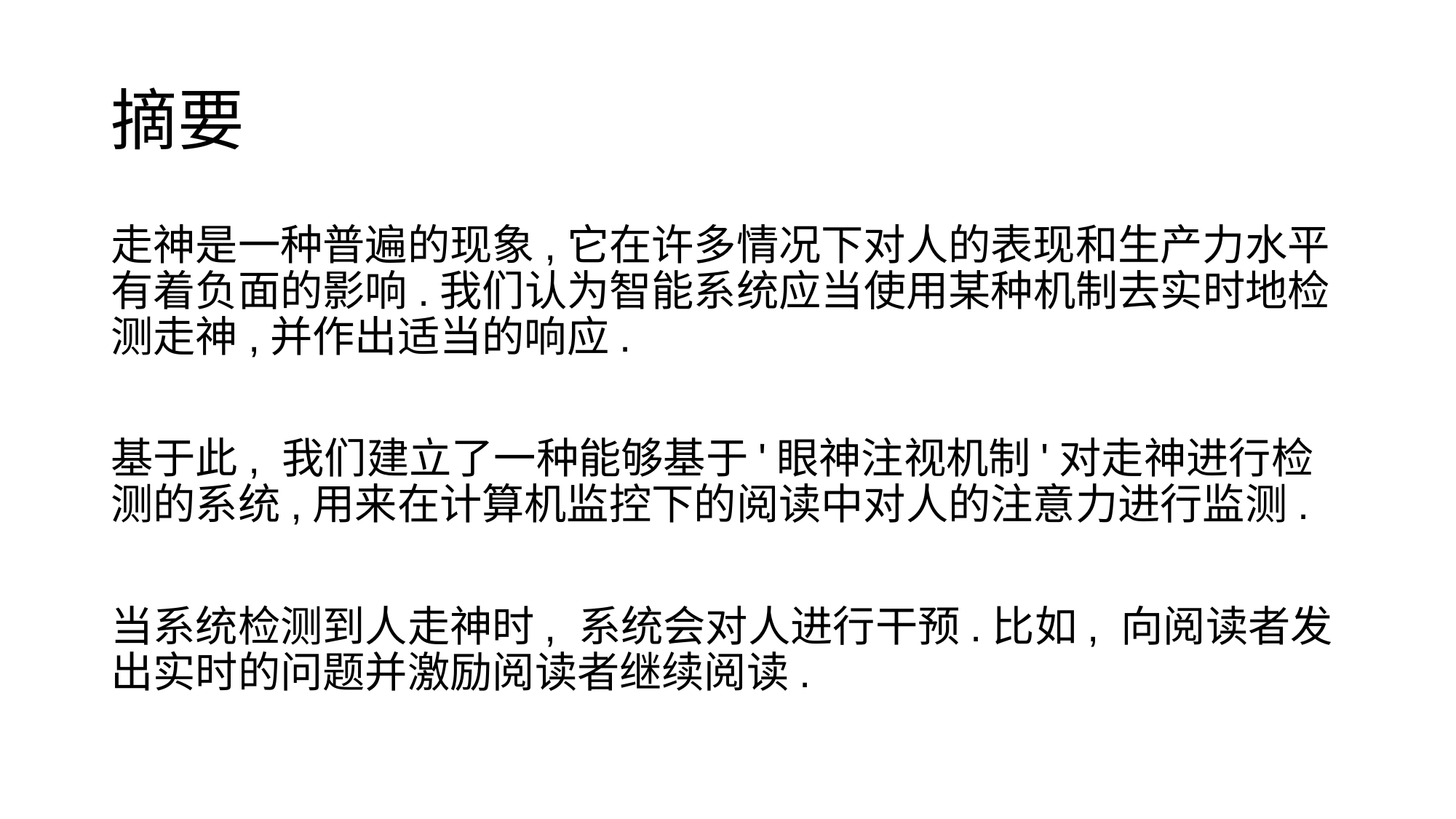

# 摘要
走神是一种普遍的现象,它在许多情况下对人的表现和生产力水平有着负面的影响.我们认为智能系统应当使用某种机制去实时地检测走神,并作出适当的响应.

基于此, 我们建立了一种能够基于'眼神注视机制'对走神进行检测的系统,用来在计算机监控下的阅读中对人的注意力进行监测.

当系统检测到人走神时, 系统会对人进行干预.比如, 向阅读者发出实时的问题并激励阅读者继续阅读.